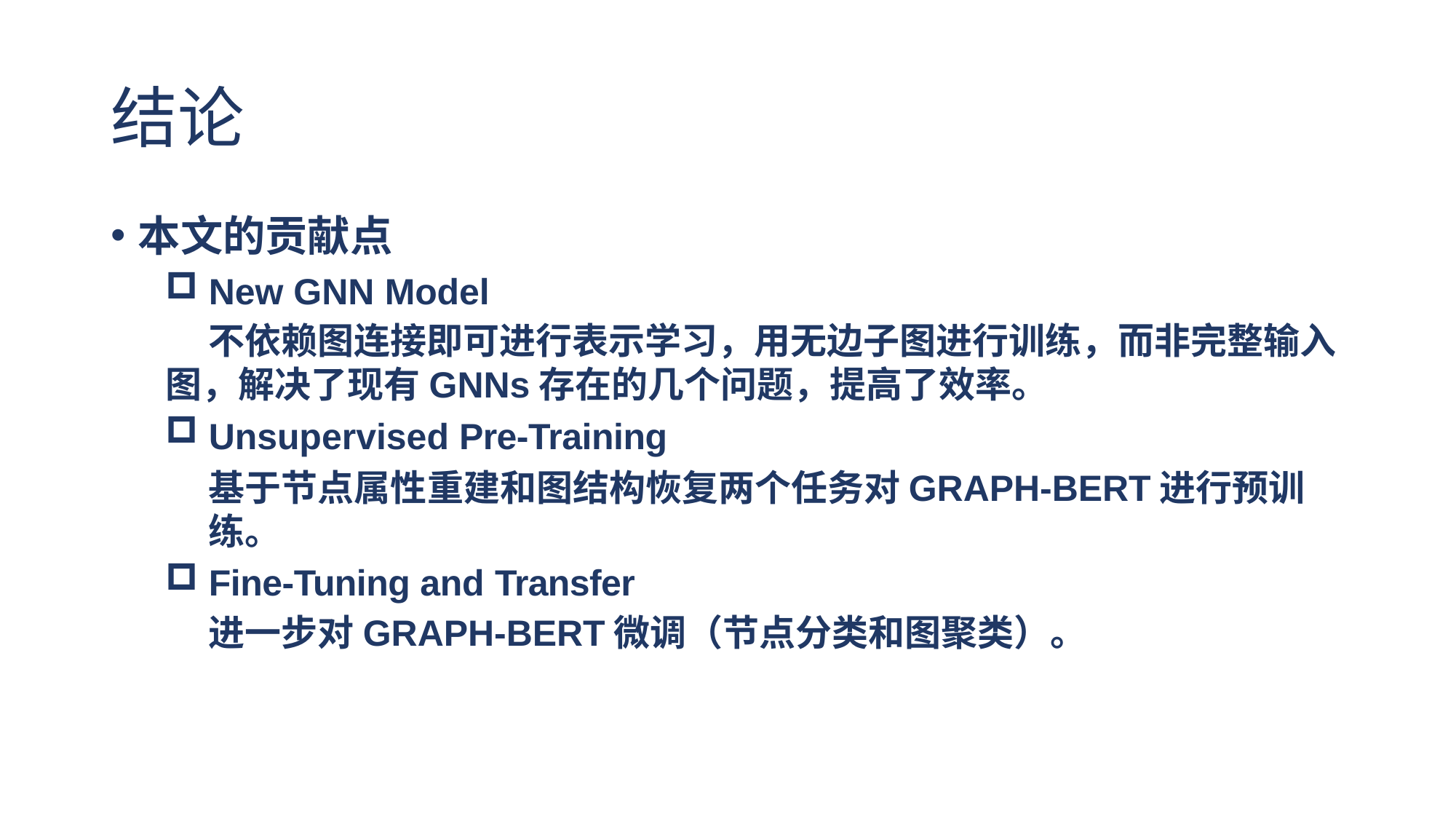

结论
本文的贡献点
New GNN Model
不依赖图连接即可进行表示学习，用无边子图进行训练，而非完整输入 图，解决了现有GNNs存在的几个问题，提高了效率。
Unsupervised Pre-Training
基于节点属性重建和图结构恢复两个任务对GRAPH-BERT进行预训练。
Fine-Tuning and Transfer
进一步对GRAPH-BERT微调（节点分类和图聚类）。